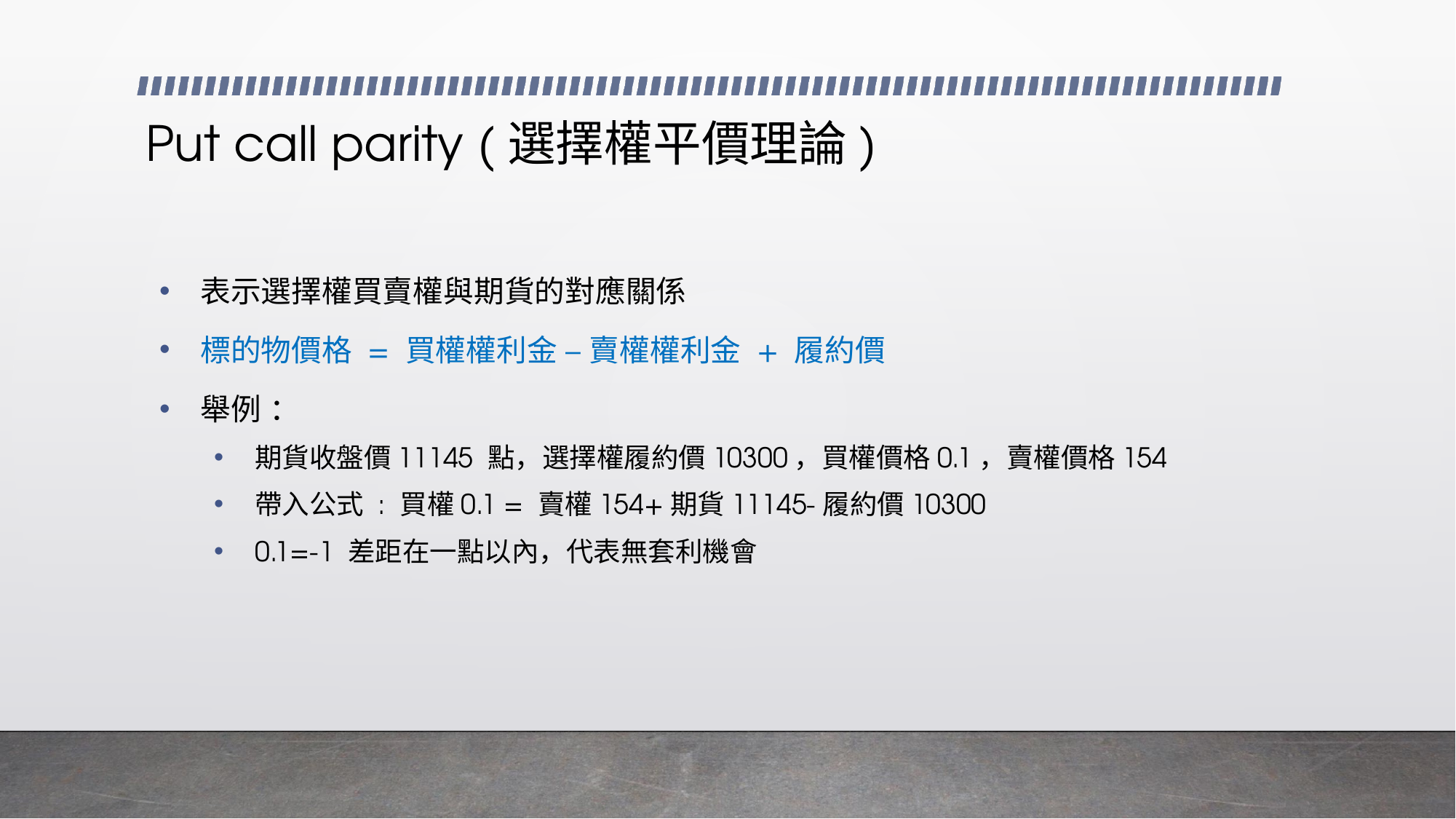

# Put call parity (選擇權平價理論)
表示選擇權買賣權與期貨的對應關係
標的物價格 = 買權權利金 – 賣權權利金 + 履約價
舉例 ：
期貨收盤價11145 點，選擇權履約價10300，買權價格0.1，賣權價格154
帶入公式 : 買權0.1 = 賣權154+期貨11145-履約價10300
0.1=-1 差距在一點以內，代表無套利機會